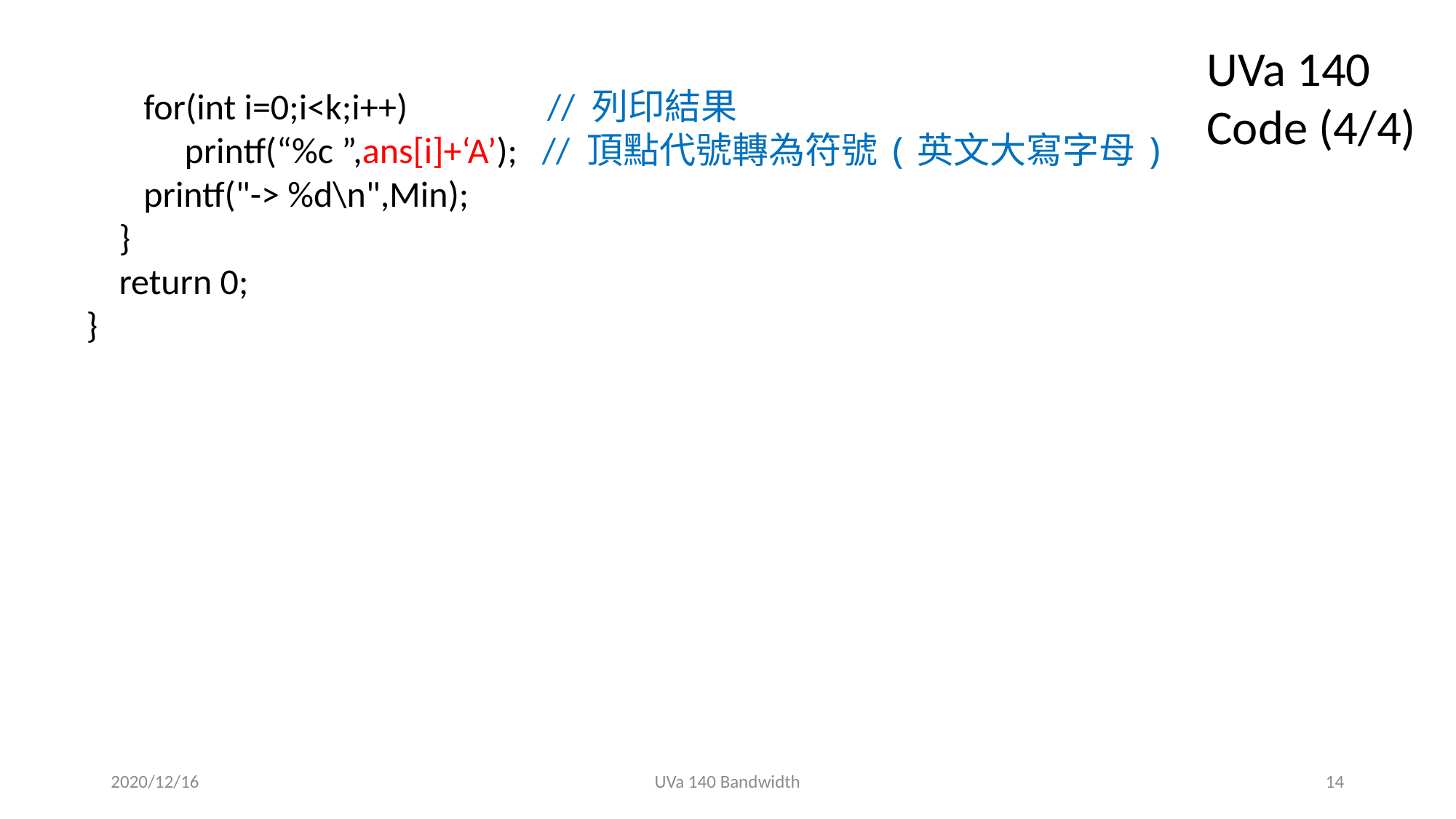

UVa 140 Code (4/4)
       for(int i=0;i<k;i++)                 // 列印結果
            printf(“%c ”,ans[i]+‘A’);   // 頂點代號轉為符號(英文大寫字母)
       printf("-> %d\n",Min);
    }
    return 0;
}
2020/12/16
UVa 140 Bandwidth
14